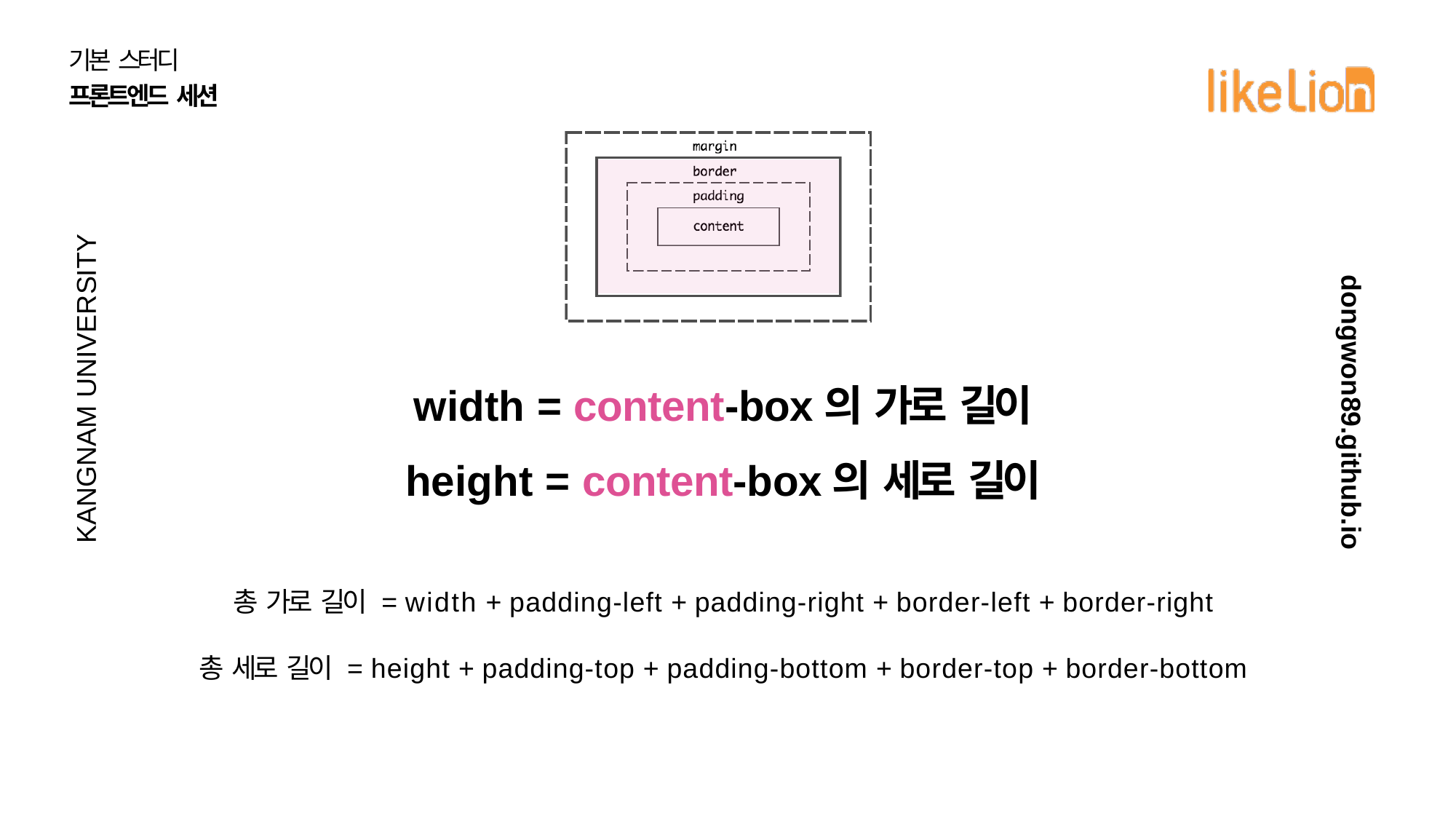

기본 스터디
프론트엔드 세션

KANGNAM UNIVERSITY

dongwon89.github.io
width = content-box의 가로 길이
height = content-box의 세로 길이

총 가로 길이 = width + padding-left + padding-right + border-left + border-right
총 세로 길이 = height + padding-top + padding-bottom + border-top + border-bottom